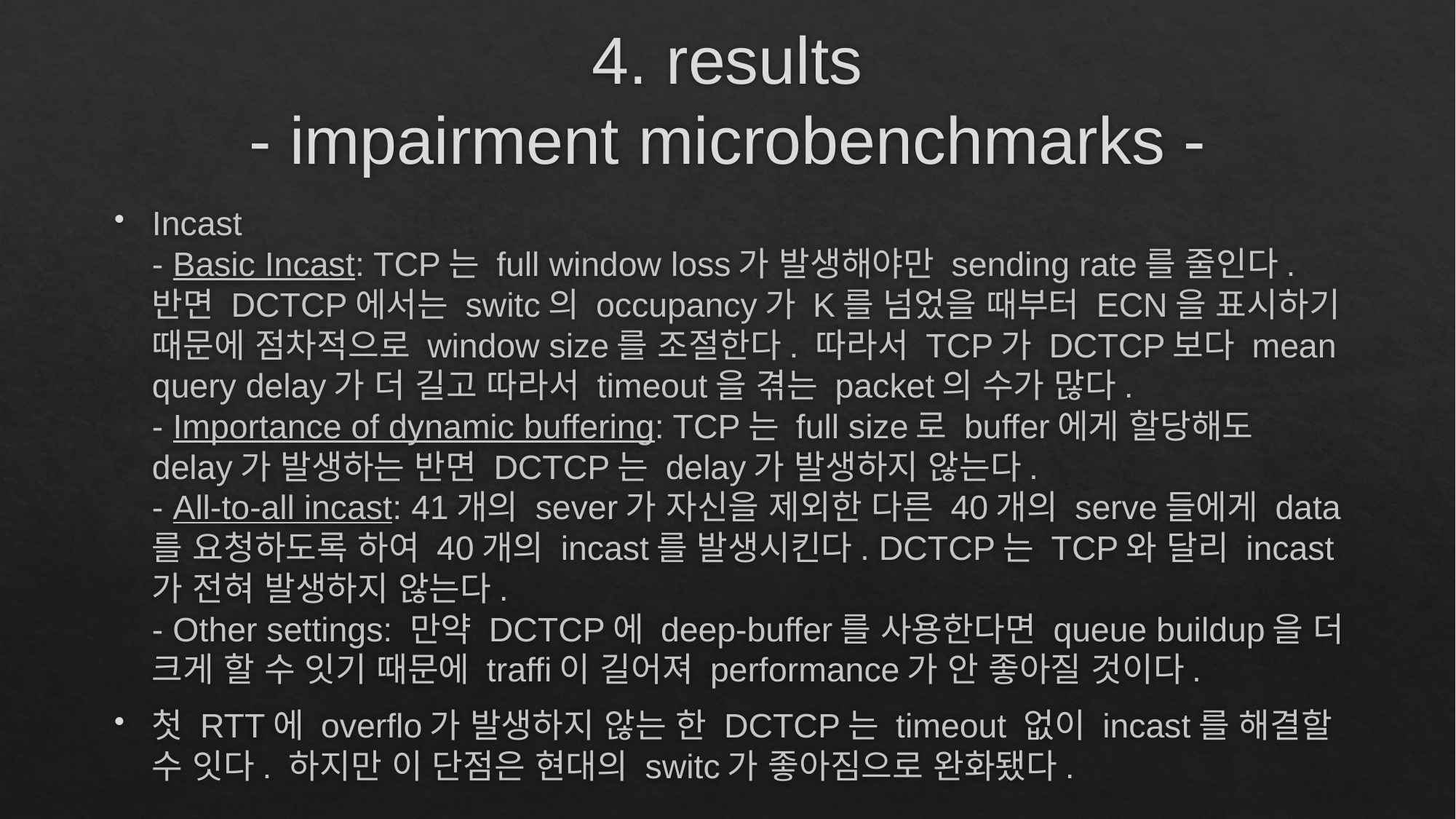

# 4. results - impairment microbenchmarks -
Incast
- Basic Incast: TCP는 full window loss가 발생해야만 sending rate를 줄인다. 반면 DCTCP에서는 switc의 occupancy가 K를 넘었을 때부터 ECN을 표시하기 때문에 점차적으로 window size를 조절한다. 따라서 TCP가 DCTCP보다 mean query delay가 더 길고 따라서 timeout을 겪는 packet의 수가 많다.
- Importance of dynamic buffering: TCP는 full size로 buffer에게 할당해도 delay가 발생하는 반면 DCTCP는 delay가 발생하지 않는다.
- All-to-all incast: 41개의 sever가 자신을 제외한 다른 40개의 serve들에게 data를 요청하도록 하여 40개의 incast를 발생시킨다. DCTCP는 TCP와 달리 incast가 전혀 발생하지 않는다.
- Other settings: 만약 DCTCP에 deep-buffer를 사용한다면 queue buildup을 더 크게 할 수 잇기 때문에 traffi이 길어져 performance가 안 좋아질 것이다.
첫 RTT에 overflo가 발생하지 않는 한 DCTCP는 timeout 없이 incast를 해결할 수 잇다. 하지만 이 단점은 현대의 switc가 좋아짐으로 완화됐다.